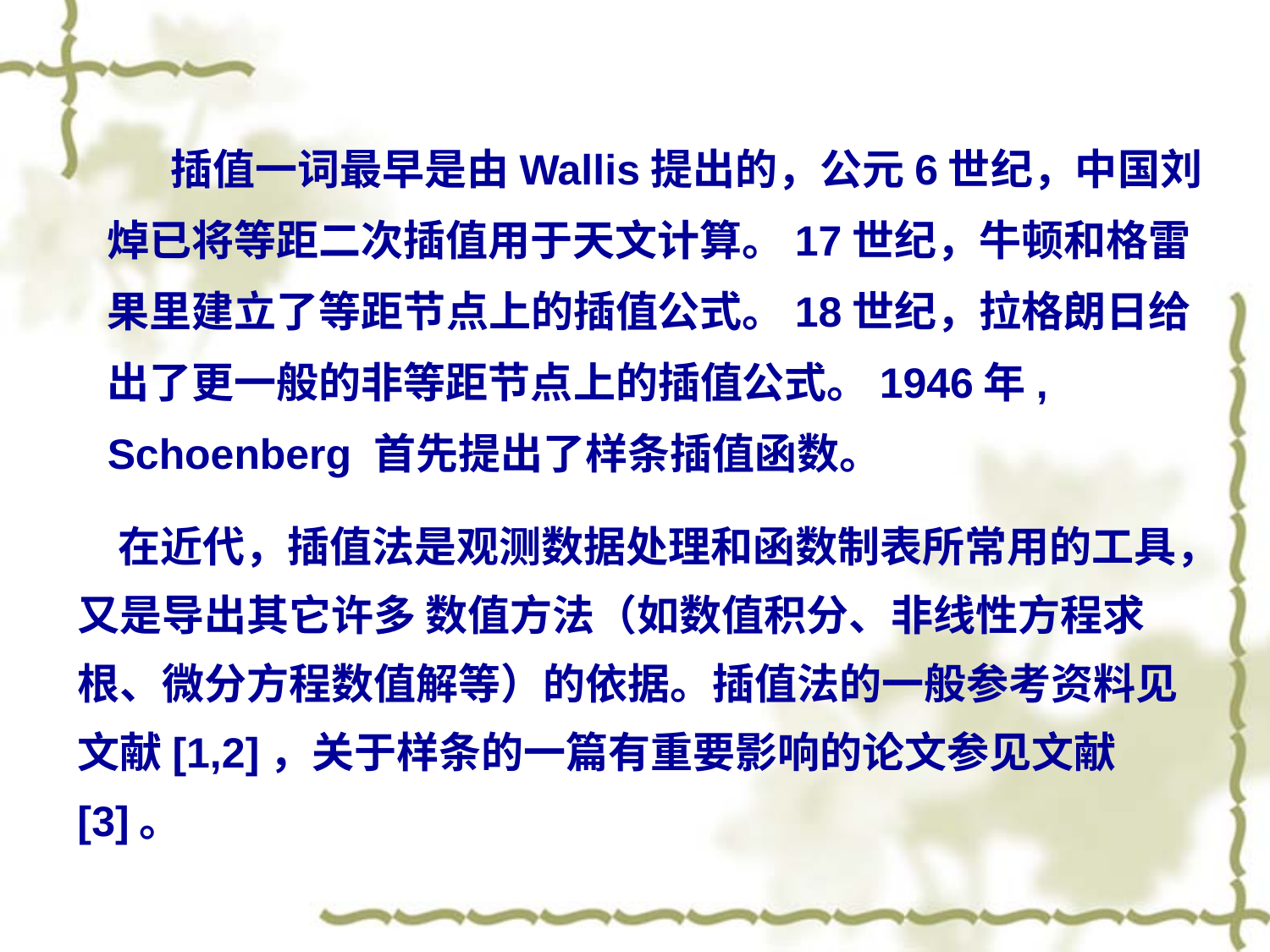

插值一词最早是由Wallis提出的，公元6世纪，中国刘焯已将等距二次插值用于天文计算。17世纪，牛顿和格雷果里建立了等距节点上的插值公式。18世纪，拉格朗日给出了更一般的非等距节点上的插值公式。1946年, Schoenberg 首先提出了样条插值函数。
    在近代，插值法是观测数据处理和函数制表所常用的工具，又是导出其它许多 数值方法（如数值积分、非线性方程求根、微分方程数值解等）的依据。插值法的一般参考资料见文献[1,2]，关于样条的一篇有重要影响的论文参见文献[3]。